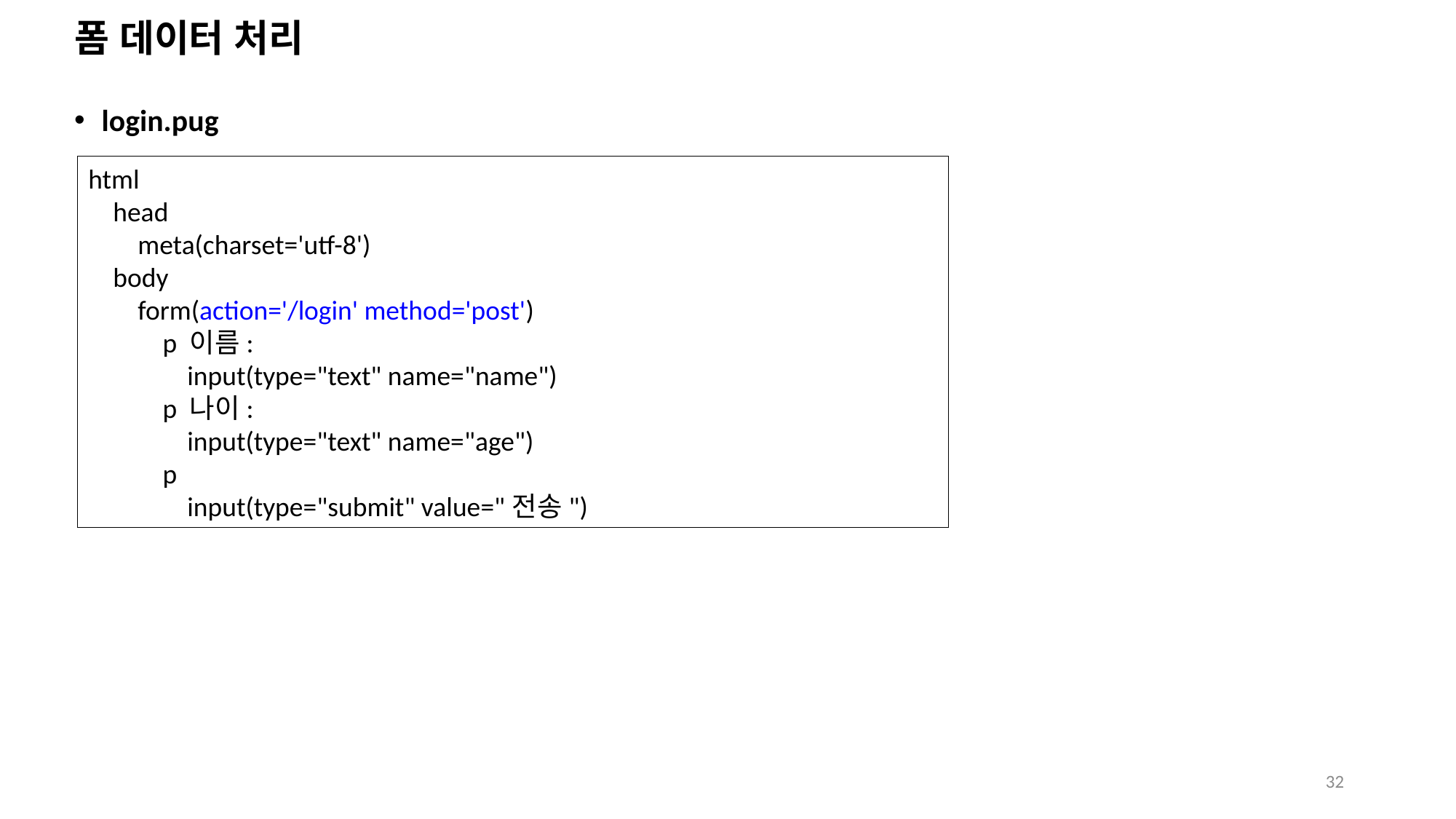

# 폼 데이터 처리
login.pug

html
    head
        meta(charset='utf-8')
    body
        form(action='/login' method='post')
            p 이름:
                input(type="text" name="name")
            p 나이:
                input(type="text" name="age")
            p
                input(type="submit" value="전송")
32